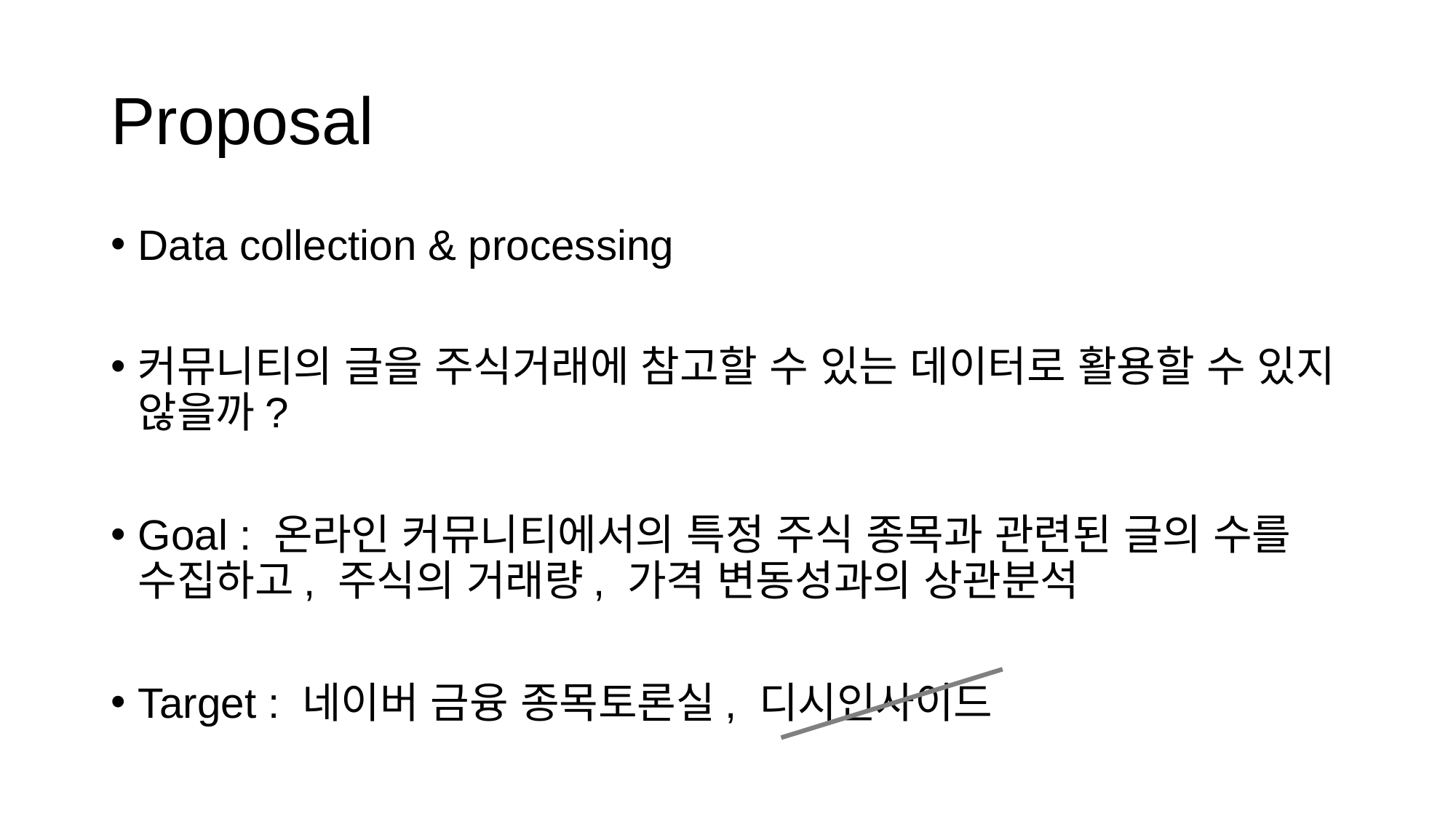

# Proposal
Data collection & processing

커뮤니티의 글을 주식거래에 참고할 수 있는 데이터로 활용할 수 있지 않을까?

Goal : 온라인 커뮤니티에서의 특정 주식 종목과 관련된 글의 수를 수집하고, 주식의 거래량, 가격 변동성과의 상관분석

Target : 네이버 금융 종목토론실, 디시인사이드